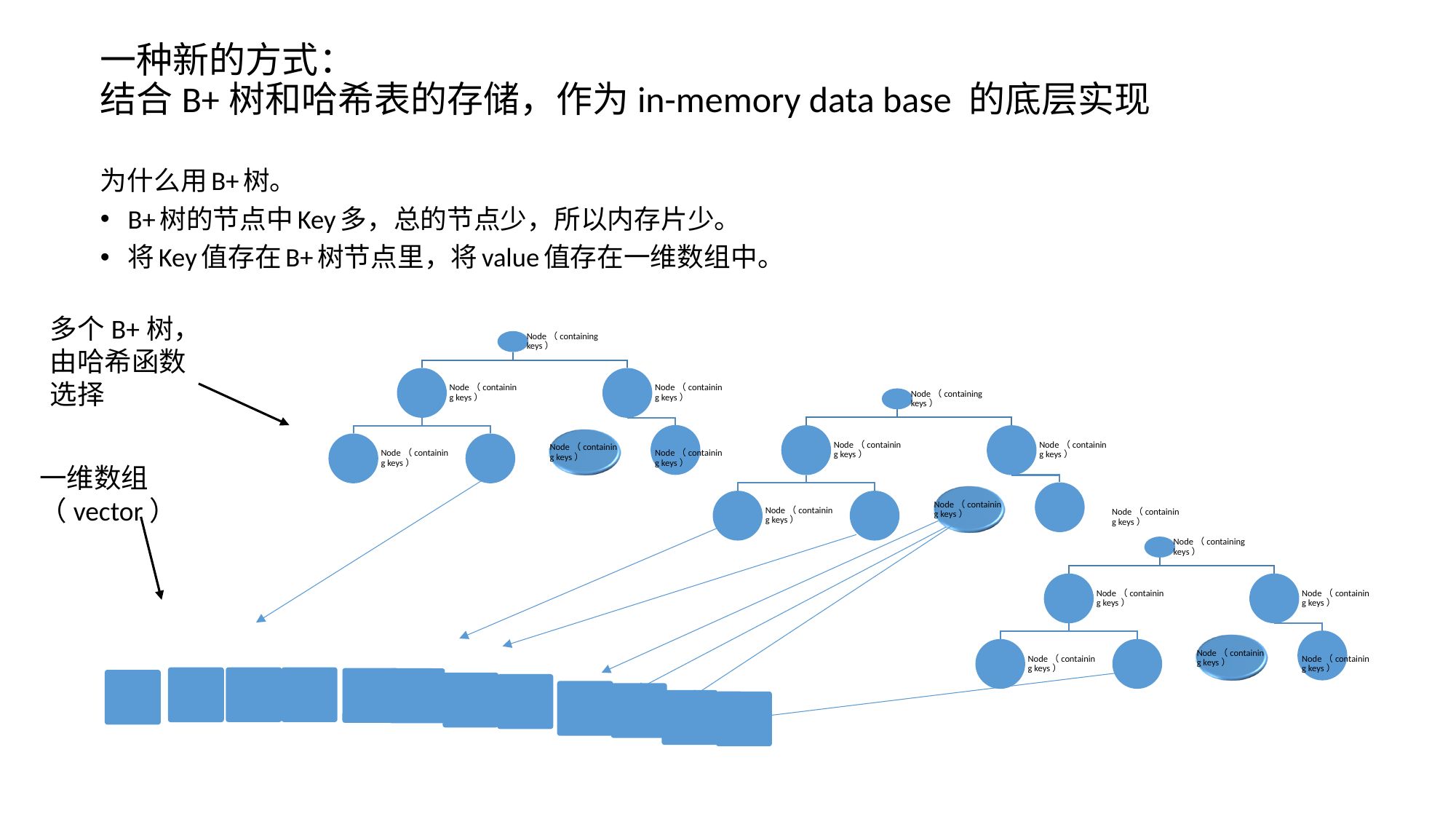

# 一种新的方式： 结合B+树和哈希表的存储，作为in-memory data base 的底层实现
为什么用B+树。
B+树的节点中Key多，总的节点少，所以内存片少。
将Key值存在B+树节点里，将value值存在一维数组中。
多个B+树，
由哈希函数选择
Node（containing keys）
Node（containing keys）
Node（containing keys）
Node（containing keys）
Node（containing keys）
Node（containing keys）
Node（containing keys）
Node（containing keys）
Node（containing keys）
Node（containing keys）
Node（containing keys）
Node（containing keys）
一维数组（vector）
Node（containing keys）
Node（containing keys）
Node（containing keys）
Node（containing keys）
Node（containing keys）
Node（containing keys）